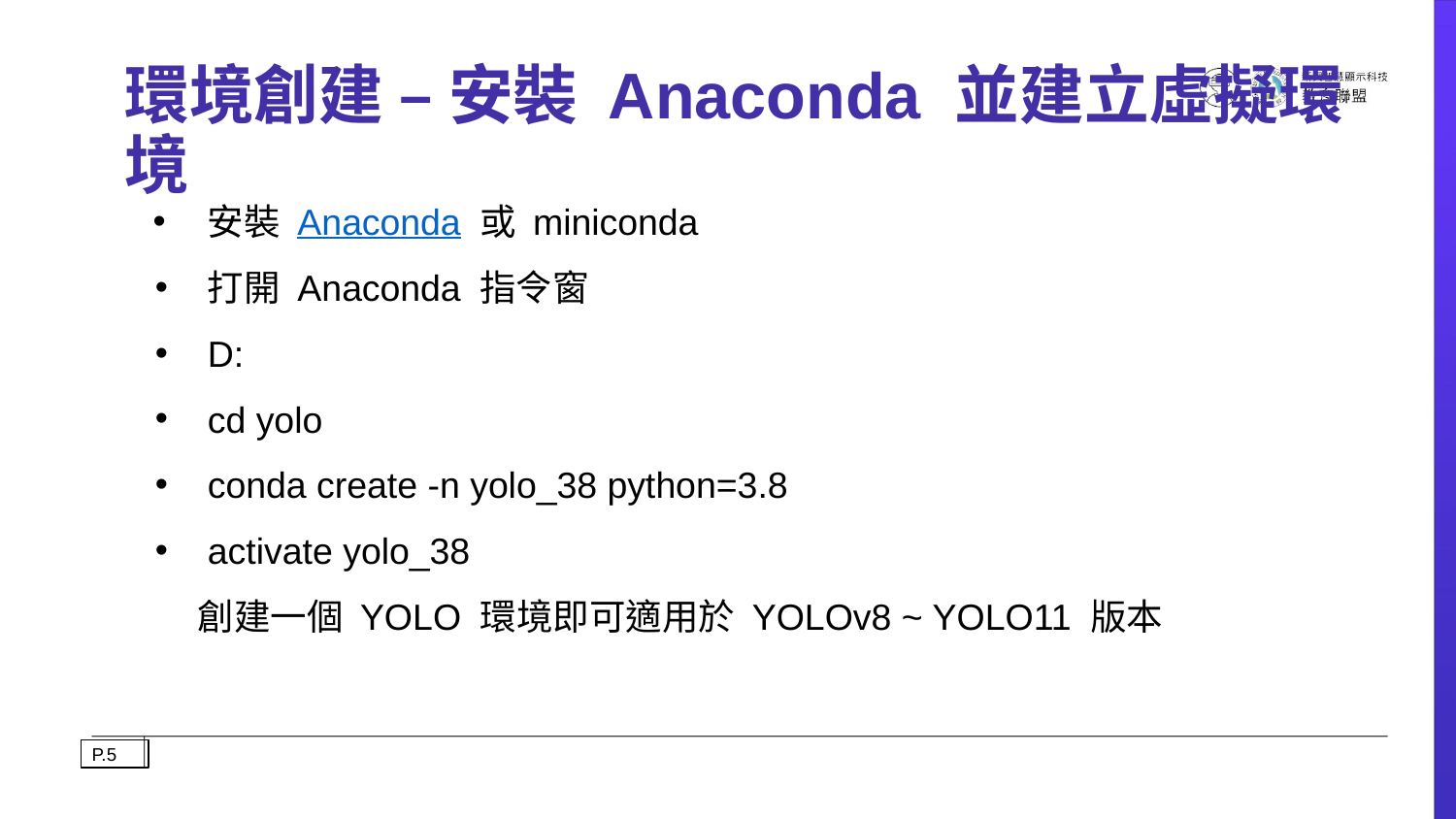

# 環境創建 – 安裝 Anaconda 並建立虛擬環境
安裝 Anaconda 或 miniconda
打開 Anaconda 指令窗
D:
cd yolo
conda create -n yolo_38 python=3.8
activate yolo_38
創建一個 YOLO 環境即可適用於 YOLOv8 ~ YOLO11 版本
P.5